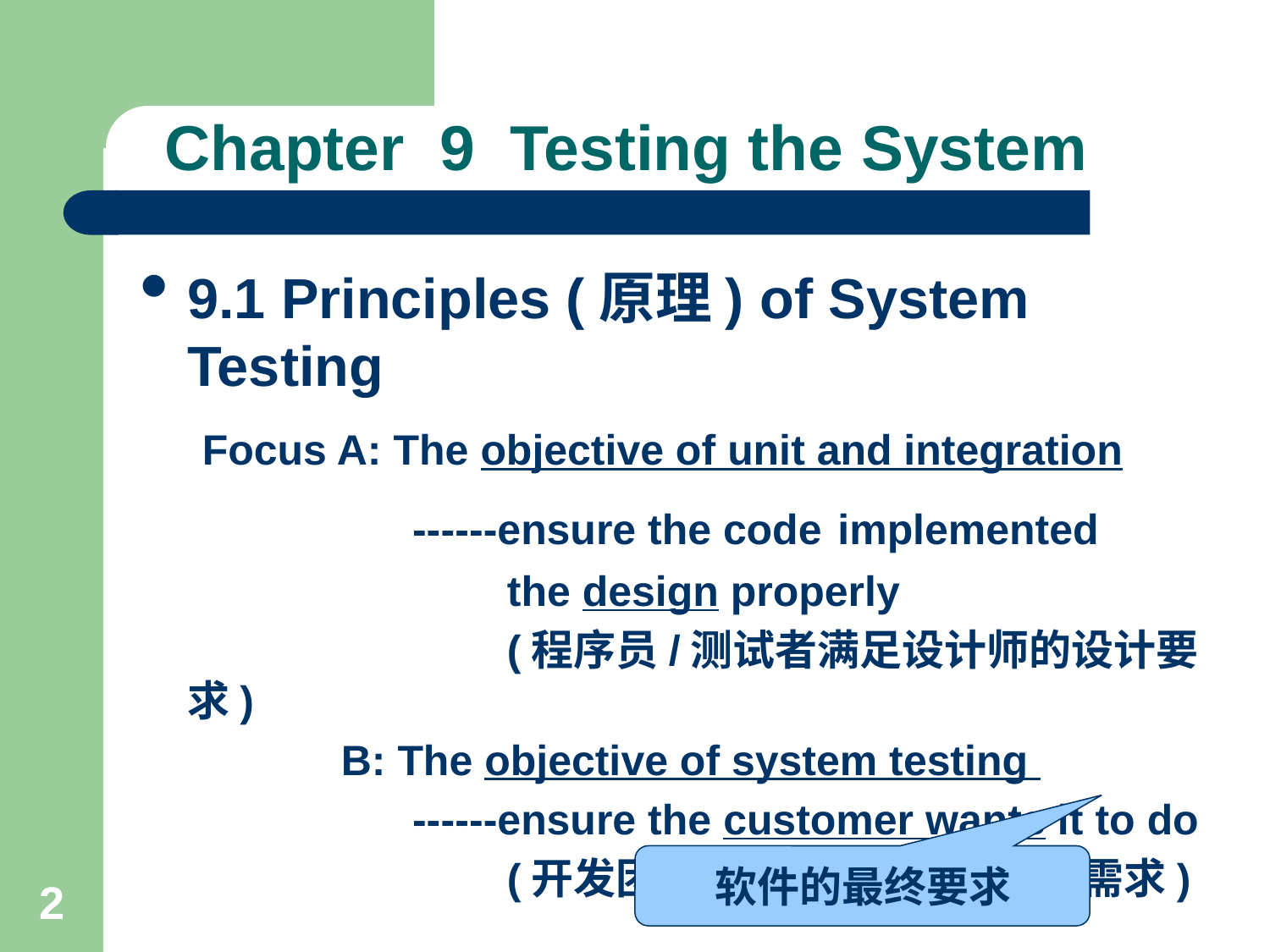

# Chapter  9  Testing the System
9.1 Principles (原理) of System Testing
    Focus A: The objective of unit and integration
                       ------ensure the code implemented
                               the design properly
                               (程序员/测试者满足设计师的设计要求)
                 B: The objective of system testing
                       ------ensure the customer wants it to do
                               (开发团队确保系统满足客户的需求)
软件的最终要求
2